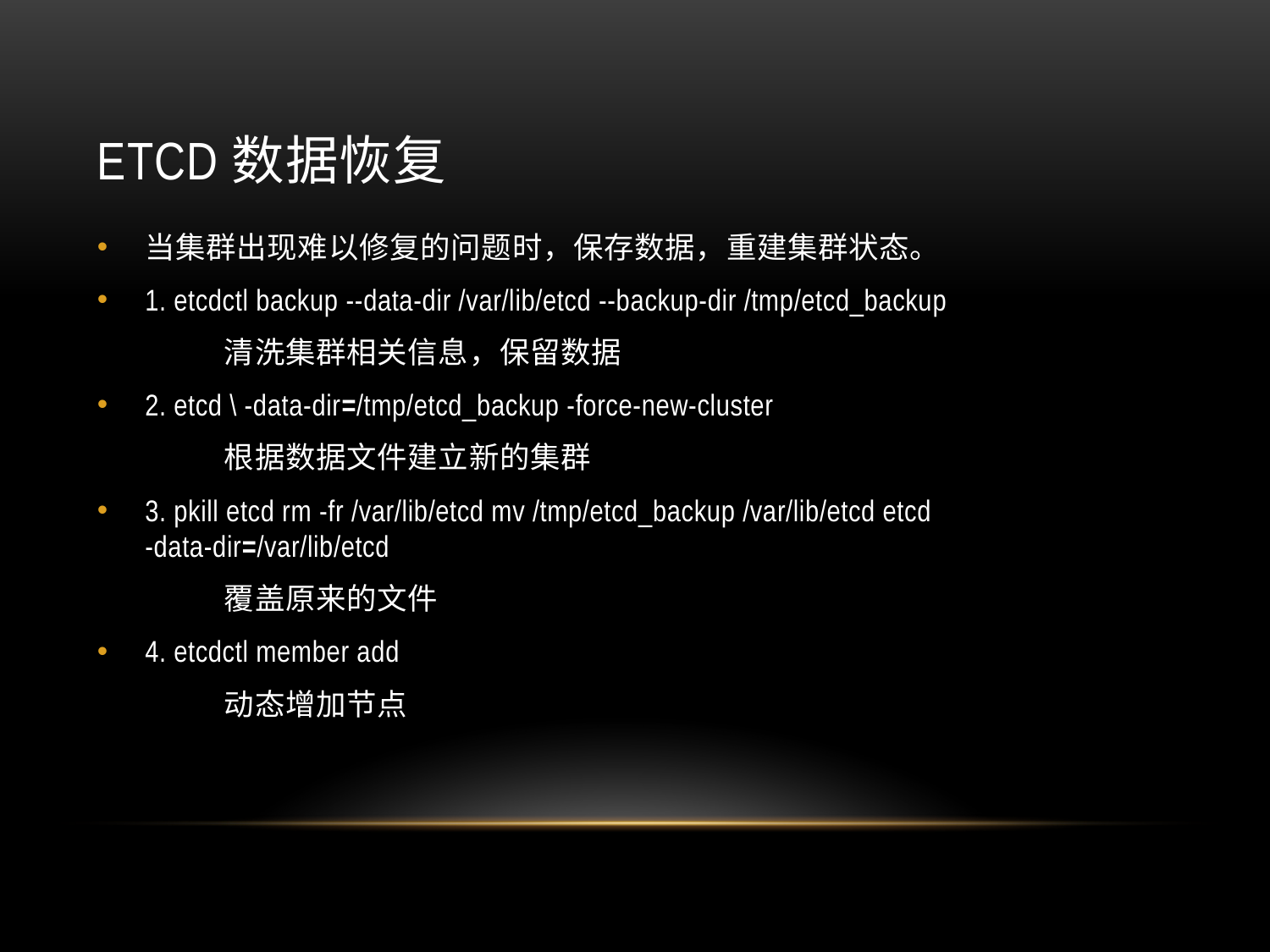

# ETCD数据恢复
当集群出现难以修复的问题时，保存数据，重建集群状态。
1. etcdctl backup --data-dir /var/lib/etcd --backup-dir /tmp/etcd_backup
	清洗集群相关信息，保留数据
2. etcd \ -data-dir=/tmp/etcd_backup -force-new-cluster
	根据数据文件建立新的集群
3. pkill etcd rm -fr /var/lib/etcd mv /tmp/etcd_backup /var/lib/etcd etcd -data-dir=/var/lib/etcd
	覆盖原来的文件
4. etcdctl member add
	动态增加节点